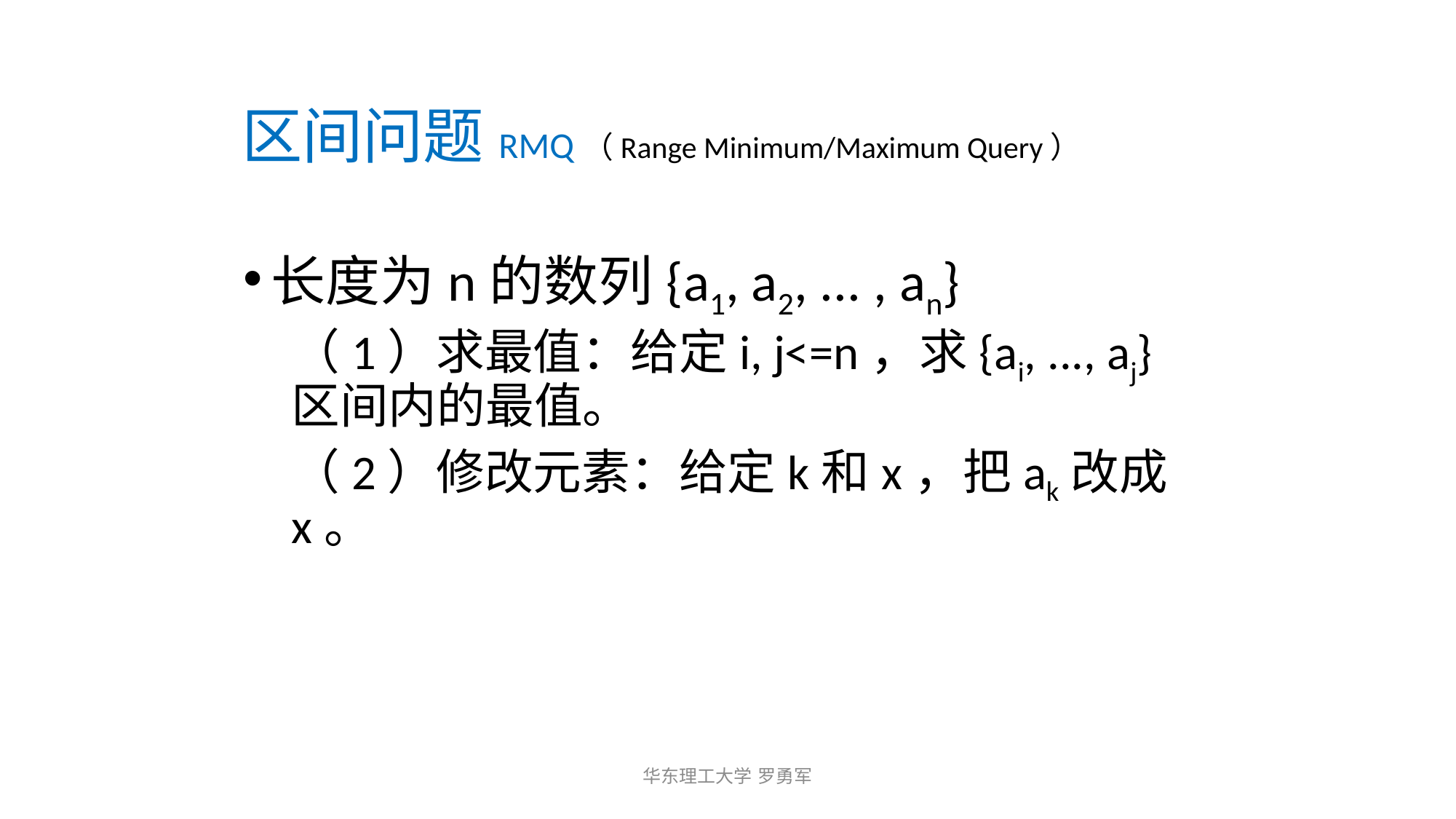

# 区间问题RMQ（Range Minimum/Maximum Query）
长度为n的数列{a1, a2, ... , an}
（1）求最值：给定i, j<=n，求{ai, ..., aj}区间内的最值。
（2）修改元素：给定k和x，把ak改成x。
华东理工大学 罗勇军